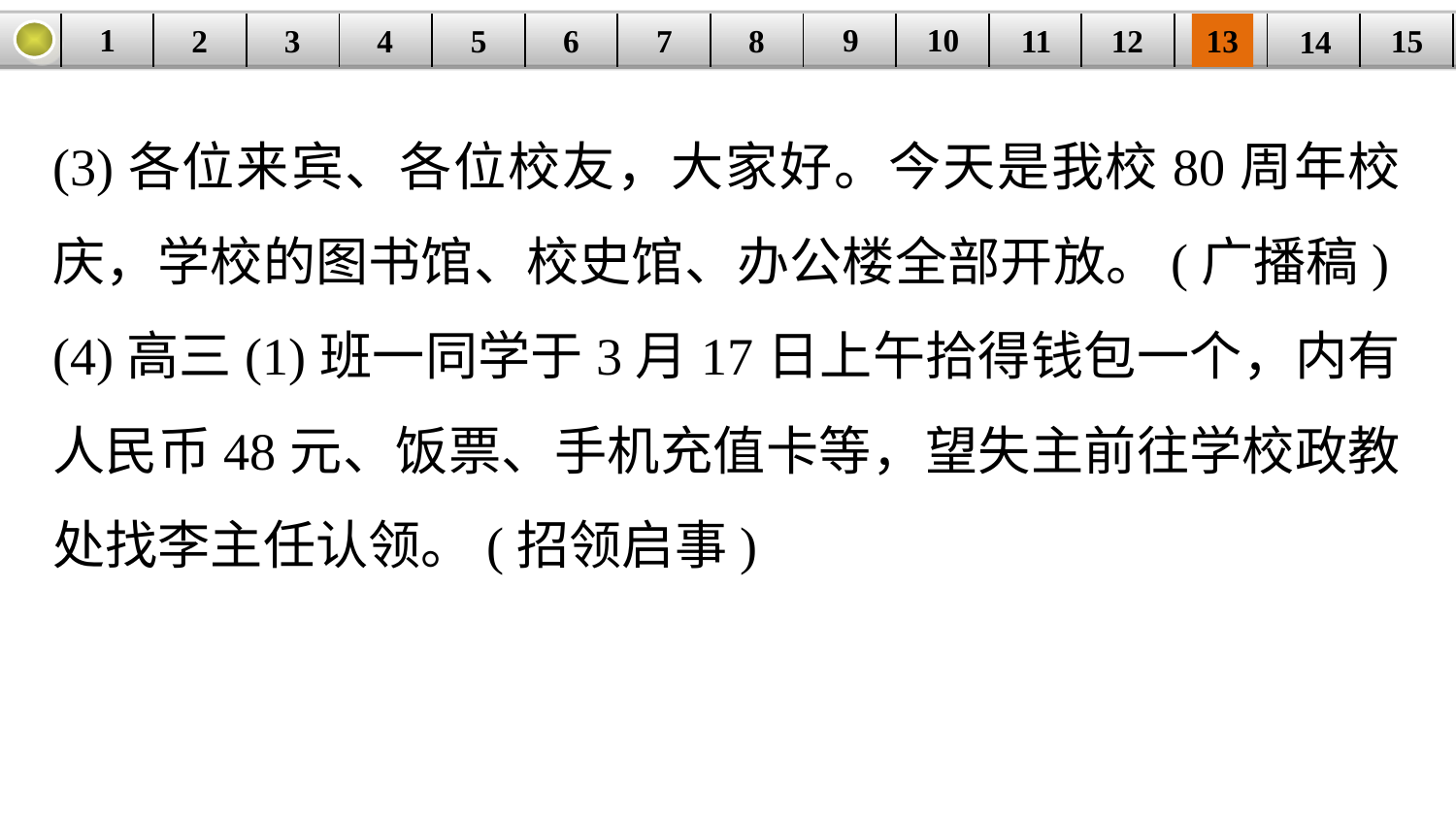

9
10
1
3
4
5
6
8
11
2
12
15
|  |  |  |  |  |  |  |  |  |  |  |  |  |  |  |
| --- | --- | --- | --- | --- | --- | --- | --- | --- | --- | --- | --- | --- | --- | --- |
7
13
14

(3)各位来宾、各位校友，大家好。今天是我校80周年校庆，学校的图书馆、校史馆、办公楼全部开放。(广播稿)
(4)高三(1)班一同学于3月17日上午拾得钱包一个，内有人民币48元、饭票、手机充值卡等，望失主前往学校政教处找李主任认领。(招领启事)